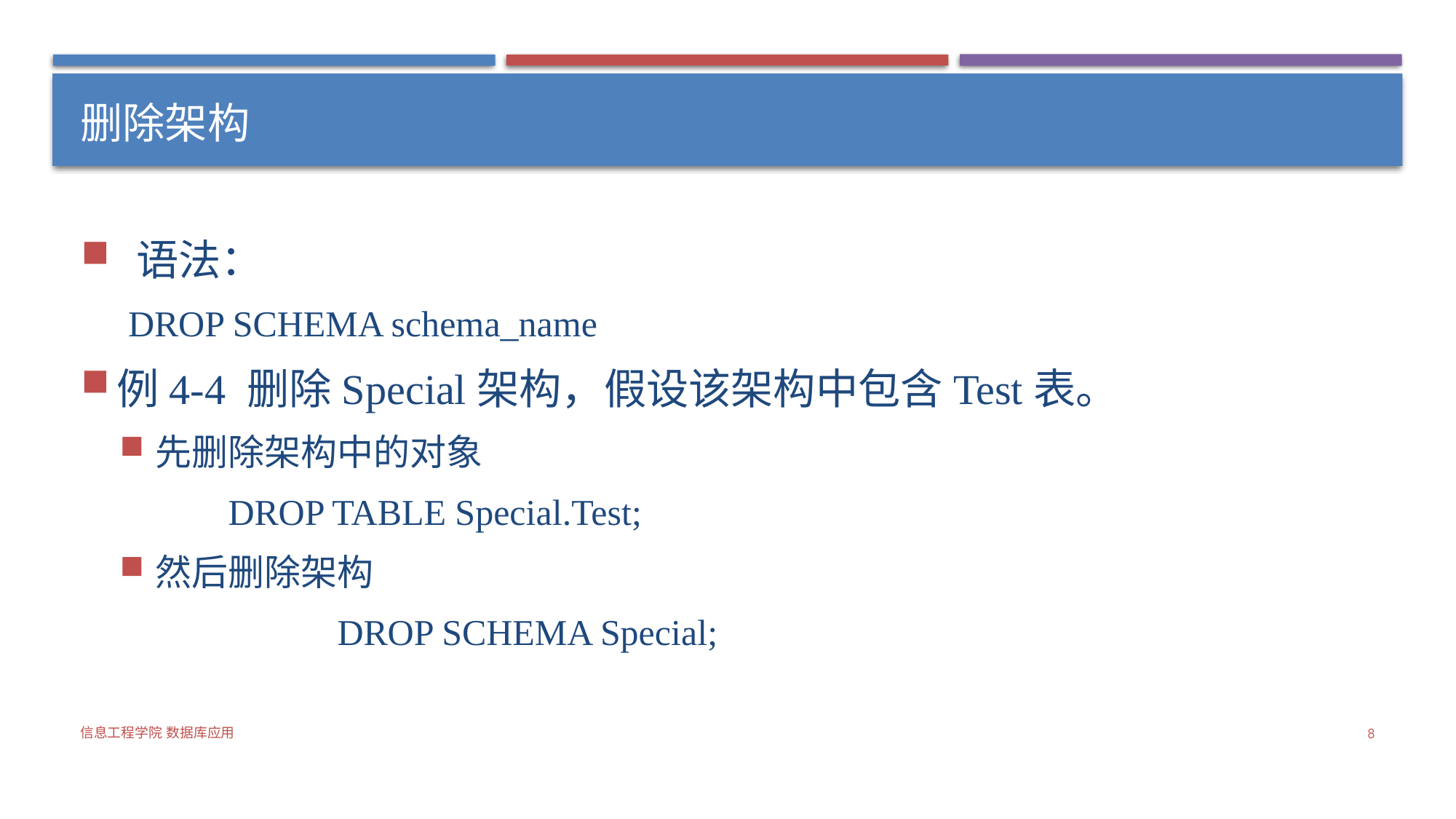

# 删除架构
 语法：
 DROP SCHEMA schema_name
例4-4 删除Special架构，假设该架构中包含Test表。
先删除架构中的对象
  	DROP TABLE Special.Test;
然后删除架构
 		DROP SCHEMA Special;
信息工程学院 数据库应用
8